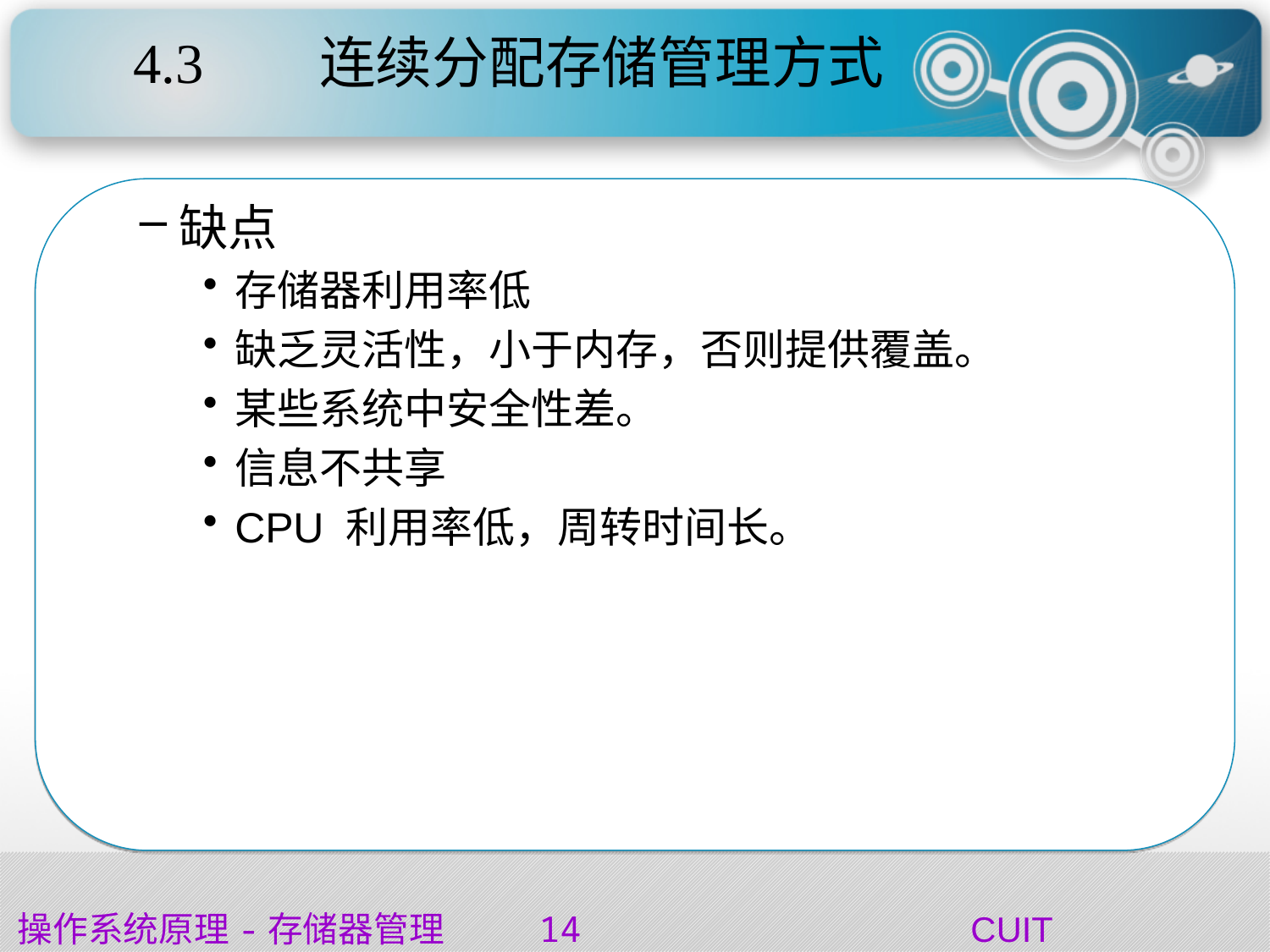

# 4.3   连续分配存储管理方式
缺点
存储器利用率低
缺乏灵活性，小于内存，否则提供覆盖。
某些系统中安全性差。
信息不共享
CPU 利用率低，周转时间长。